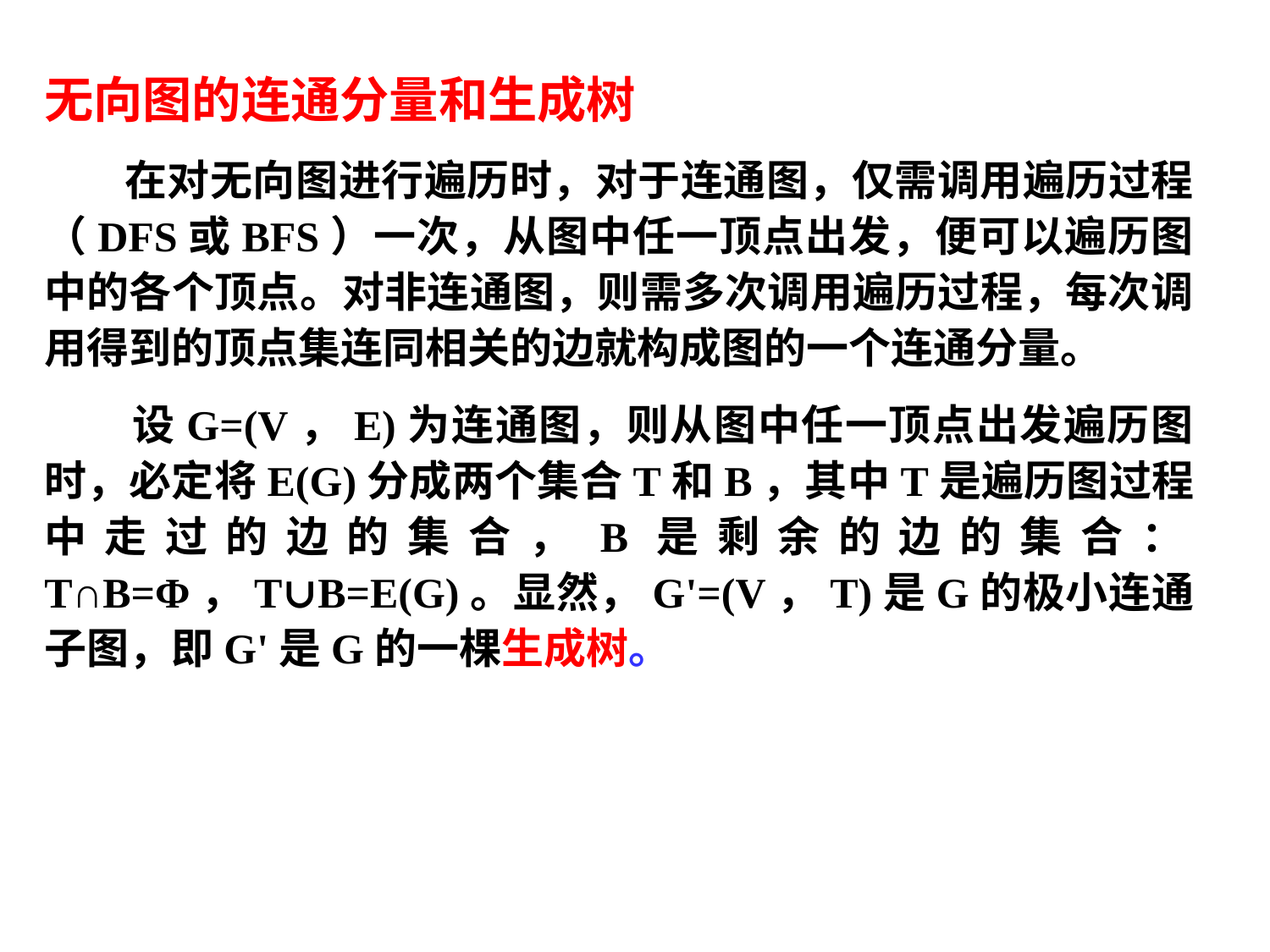

无向图的连通分量和生成树
       在对无向图进行遍历时，对于连通图，仅需调用遍历过程（DFS或BFS）一次，从图中任一顶点出发，便可以遍历图中的各个顶点。对非连通图，则需多次调用遍历过程，每次调用得到的顶点集连同相关的边就构成图的一个连通分量。
       设G=(V，E)为连通图，则从图中任一顶点出发遍历图时，必定将E(G)分成两个集合T和B，其中T是遍历图过程中走过的边的集合，B是剩余的边的集合：T∩B=Φ，T∪B=E(G)。显然，G'=(V，T)是G的极小连通子图，即G'是G的一棵生成树。